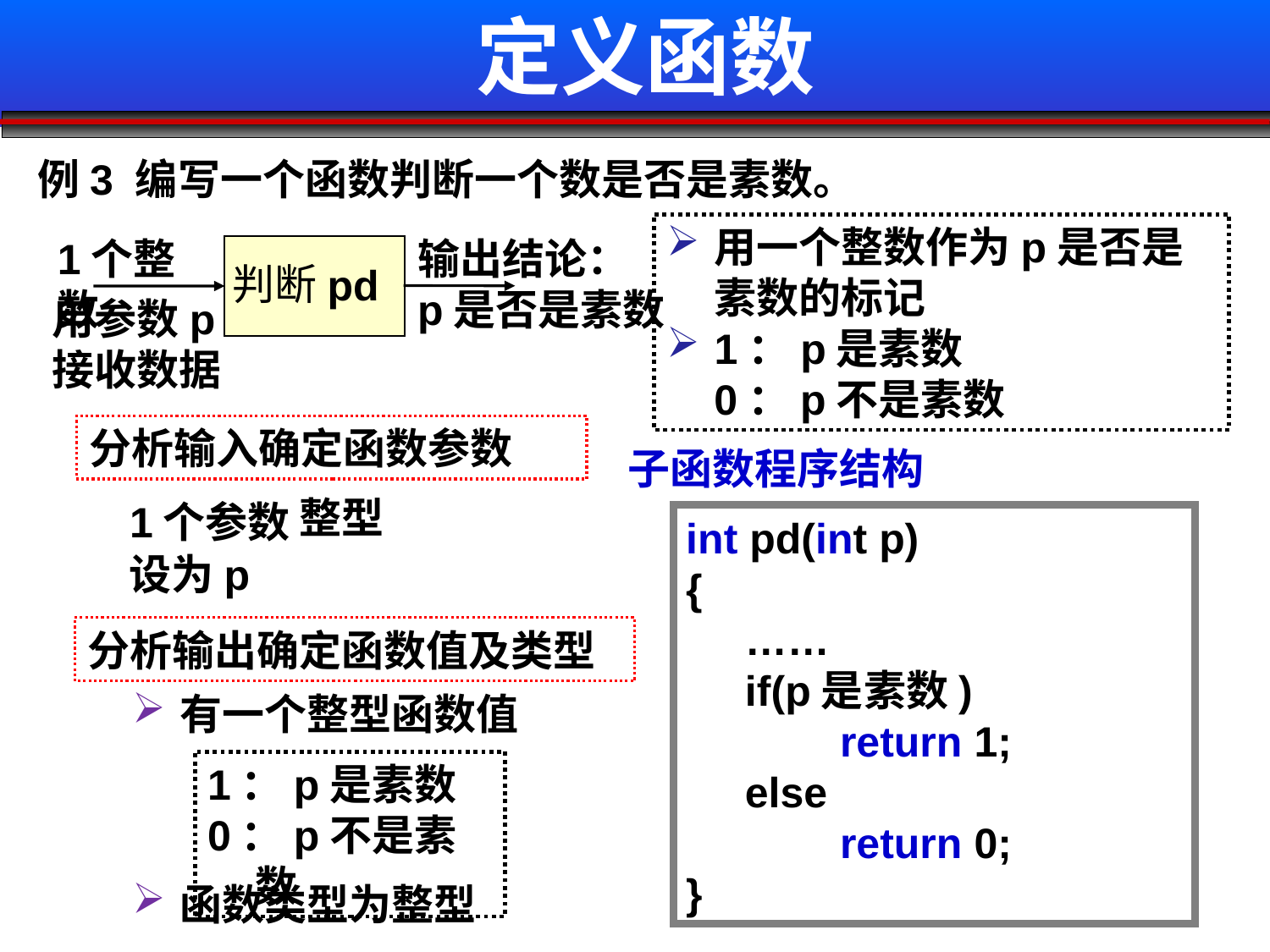

# 定义函数

例3 编写一个函数判断一个数是否是素数。
用一个整数作为p是否是素数的标记
1：p是素数
    0：p不是素数
1个整数
输出结论：
p是否是素数

判断
pd

用参数p接收数据

分析输入确定函数参数
子函数程序结构
整型
1个参数
int pd(int p)
{
     ……
     if(p是素数)
             return 1;
     else
             return 0;
}
设为p
分析输出确定函数值及类型
有一个整型函数值
1：p是素数
0：p不是素数
函数类型为整型